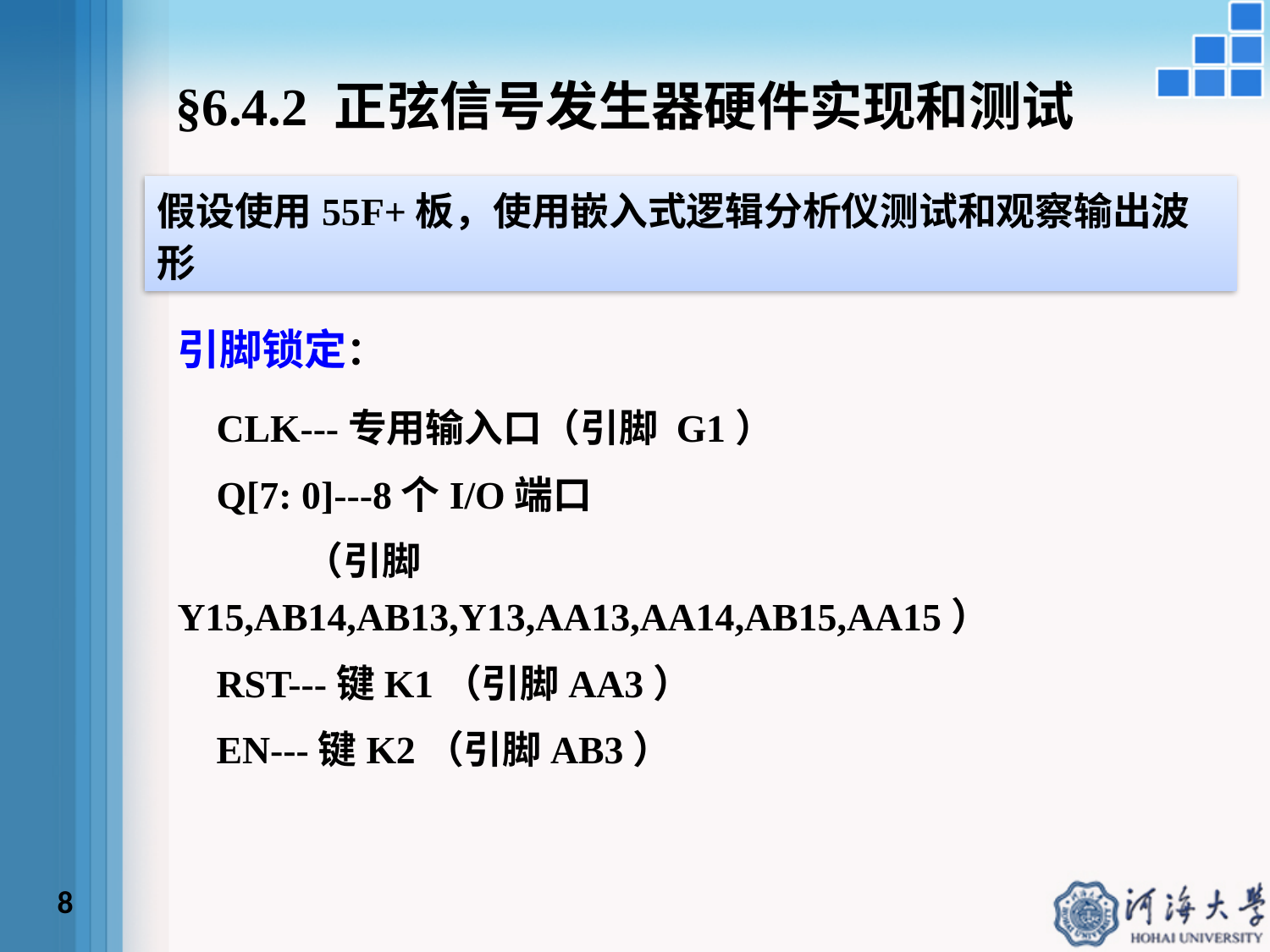

§6.4.2 正弦信号发生器硬件实现和测试
假设使用55F+板，使用嵌入式逻辑分析仪测试和观察输出波形
引脚锁定：
    CLK---专用输入口（引脚 G1）
    Q[7: 0]---8个I/O端口
	（引脚Y15,AB14,AB13,Y13,AA13,AA14,AB15,AA15）
    RST---键K1（引脚AA3）
    EN---键K2（引脚AB3）
8